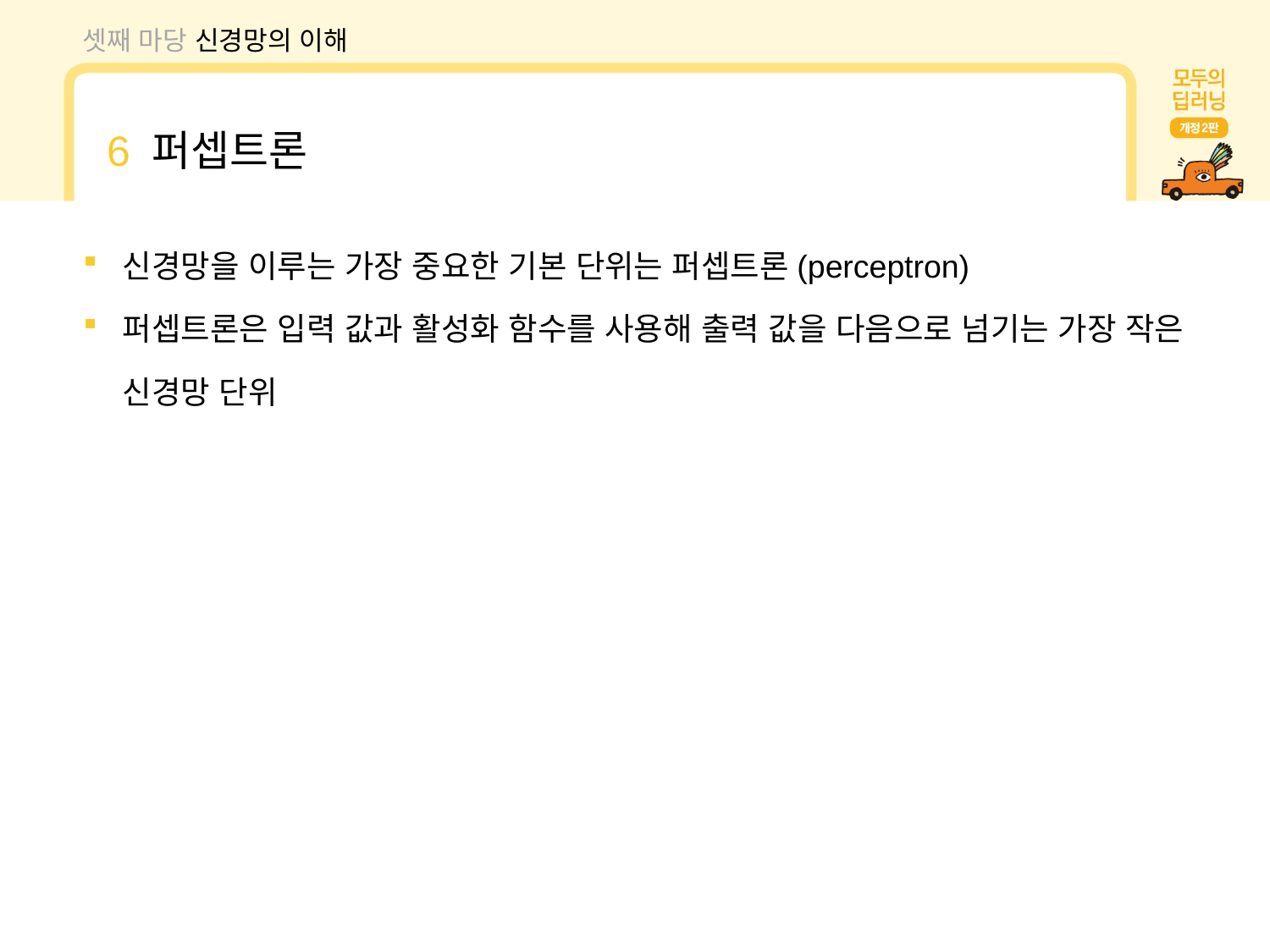

셋째 마당 신경망의 이해
6 퍼셉트론
신경망을 이루는 가장 중요한 기본 단위는 퍼셉트론(perceptron)
퍼셉트론은 입력 값과 활성화 함수를 사용해 출력 값을 다음으로 넘기는 가장 작은 신경망 단위